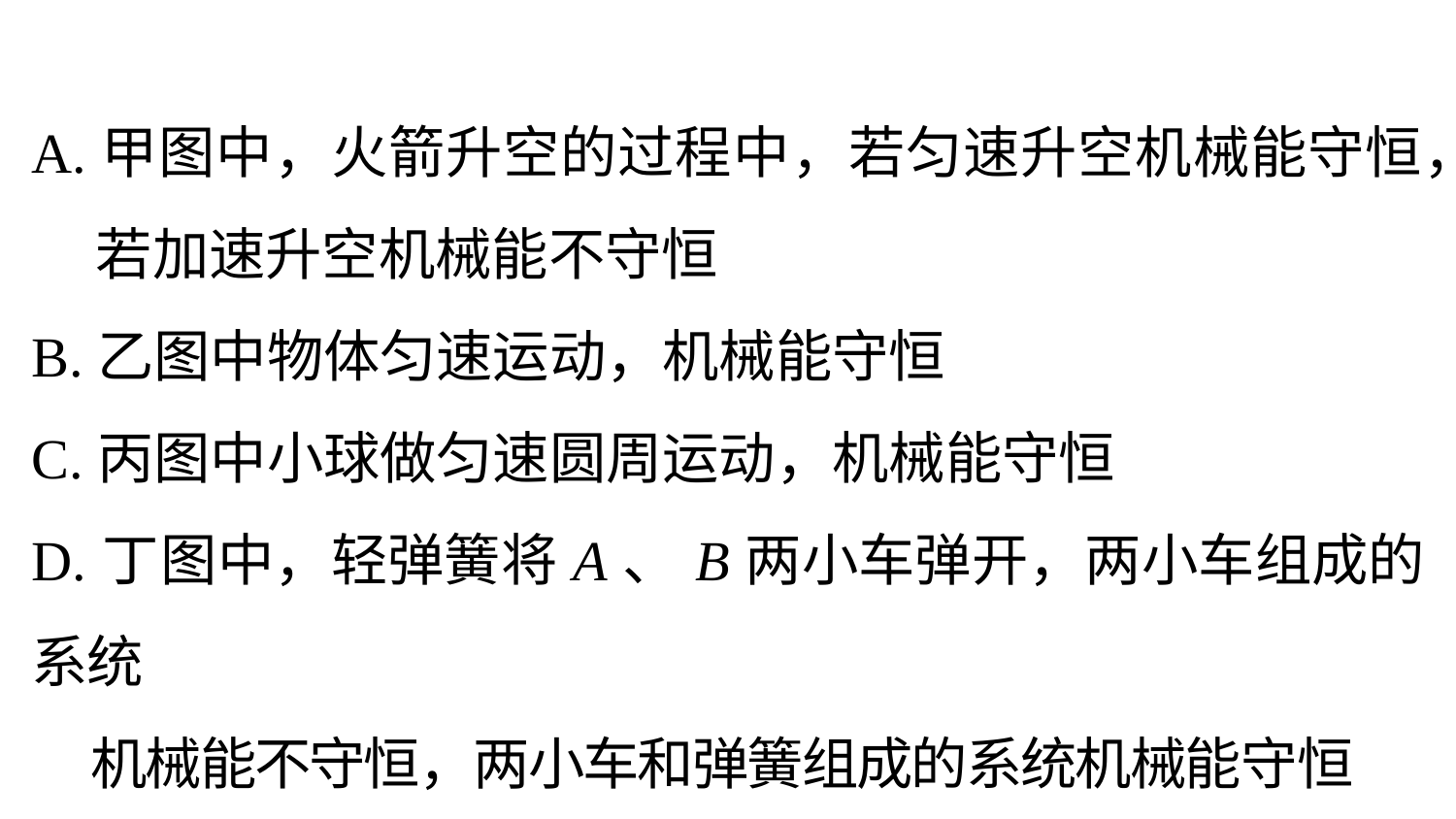

A.甲图中，火箭升空的过程中，若匀速升空机械能守恒，
    若加速升空机械能不守恒
B.乙图中物体匀速运动，机械能守恒
C.丙图中小球做匀速圆周运动，机械能守恒
D.丁图中，轻弹簧将A、B两小车弹开，两小车组成的系统
    机械能不守恒，两小车和弹簧组成的系统机械能守恒